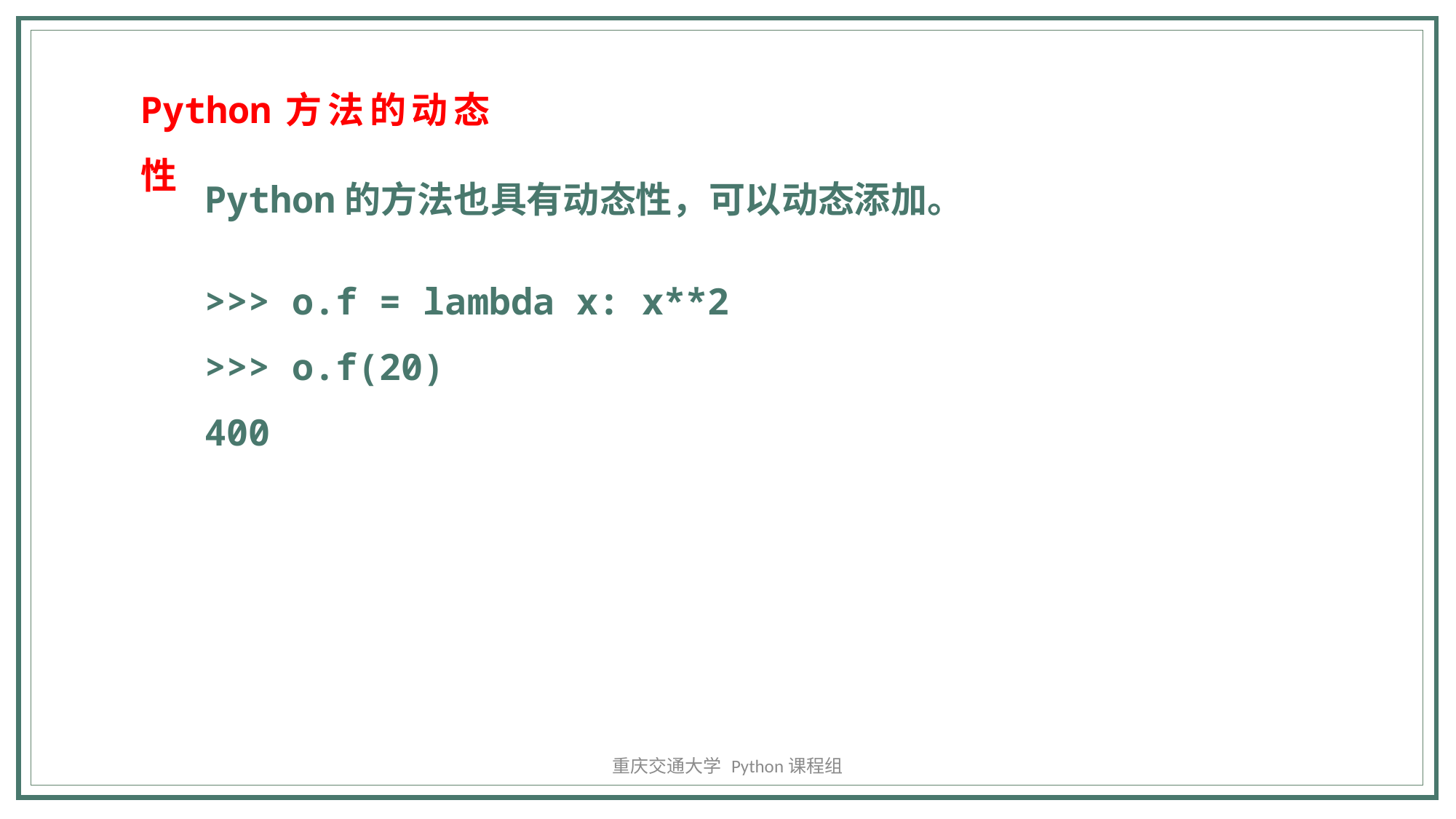

Python方法的动态性
Python的方法也具有动态性，可以动态添加。
>>> o.f = lambda x: x**2
>>> o.f(20)
400
重庆交通大学 Python课程组